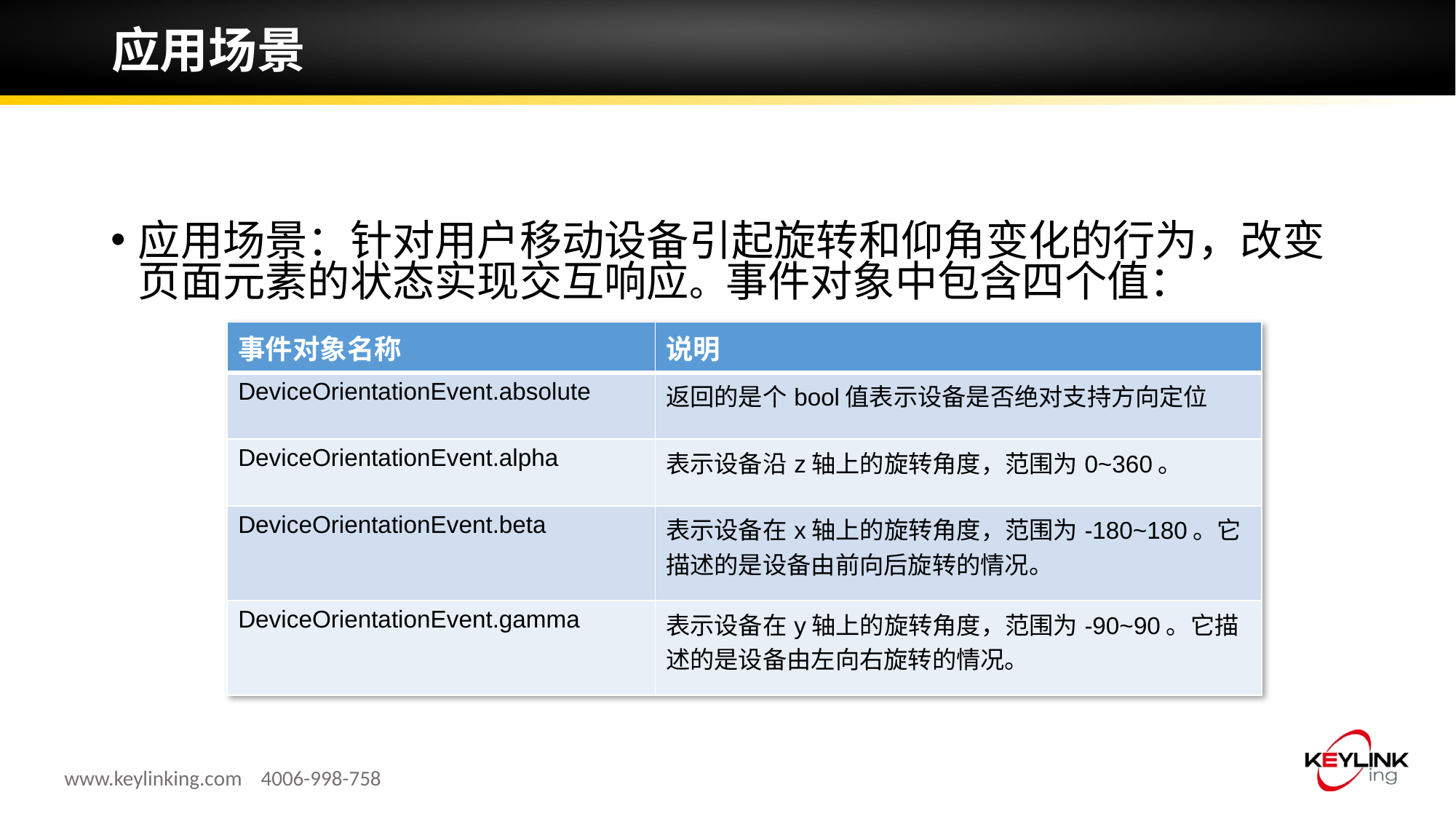

# 应用场景
应用场景：针对用户移动设备引起旋转和仰角变化的行为，改变页面元素的状态实现交互响应。事件对象中包含四个值：

| 事件对象名称 | 说明 |
| --- | --- |
| DeviceOrientationEvent.absolute | 返回的是个bool值表示设备是否绝对支持方向定位 |
| DeviceOrientationEvent.alpha | 表示设备沿z轴上的旋转角度，范围为0~360。 |
| DeviceOrientationEvent.beta | 表示设备在x轴上的旋转角度，范围为-180~180。它描述的是设备由前向后旋转的情况。 |
| DeviceOrientationEvent.gamma | 表示设备在y轴上的旋转角度，范围为-90~90。它描述的是设备由左向右旋转的情况。 |